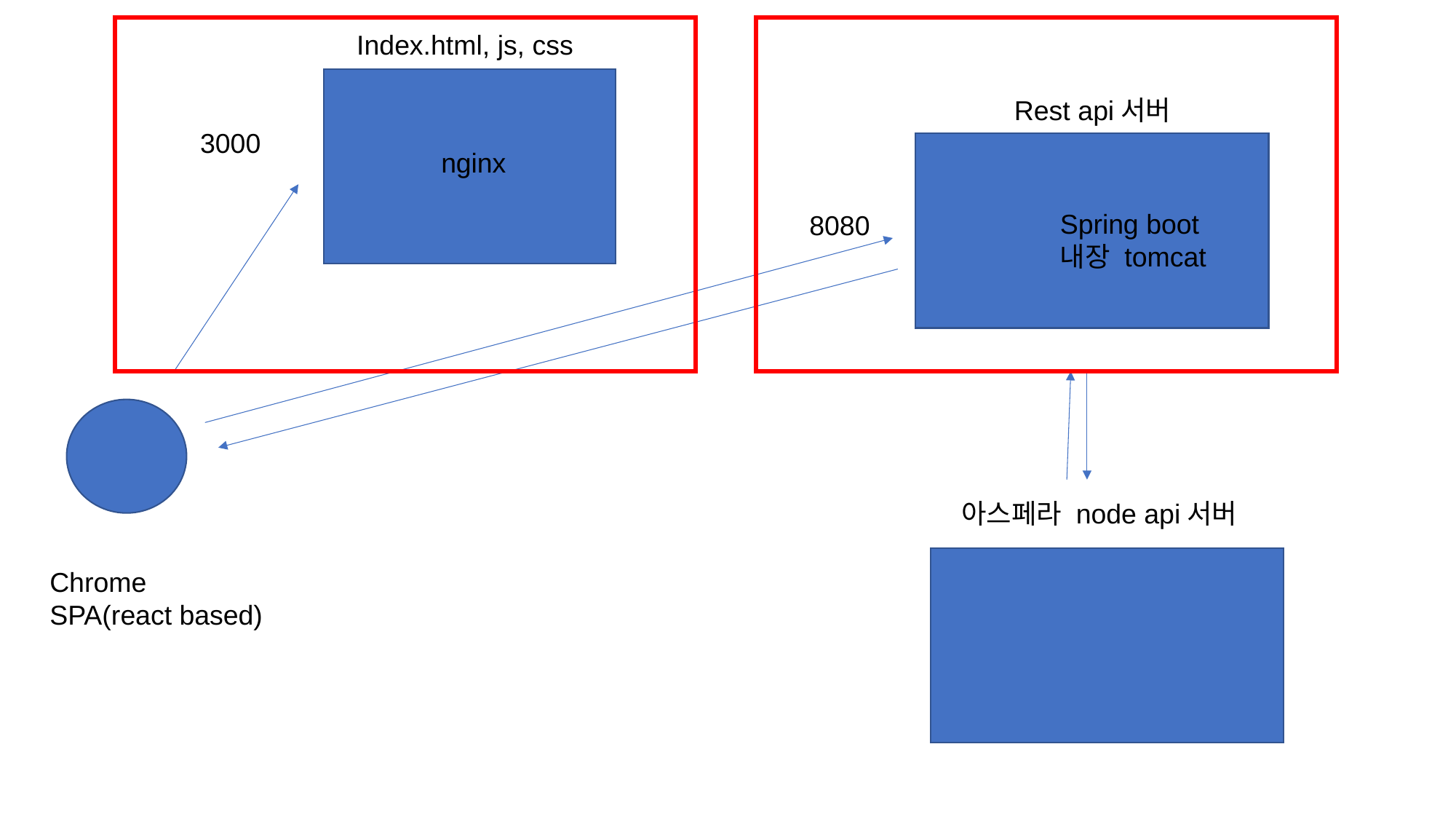

Index.html, js, css

Rest api서버
3000

nginx
Spring boot
내장 tomcat
8080

아스페라 node api서버

Chrome
SPA(react based)